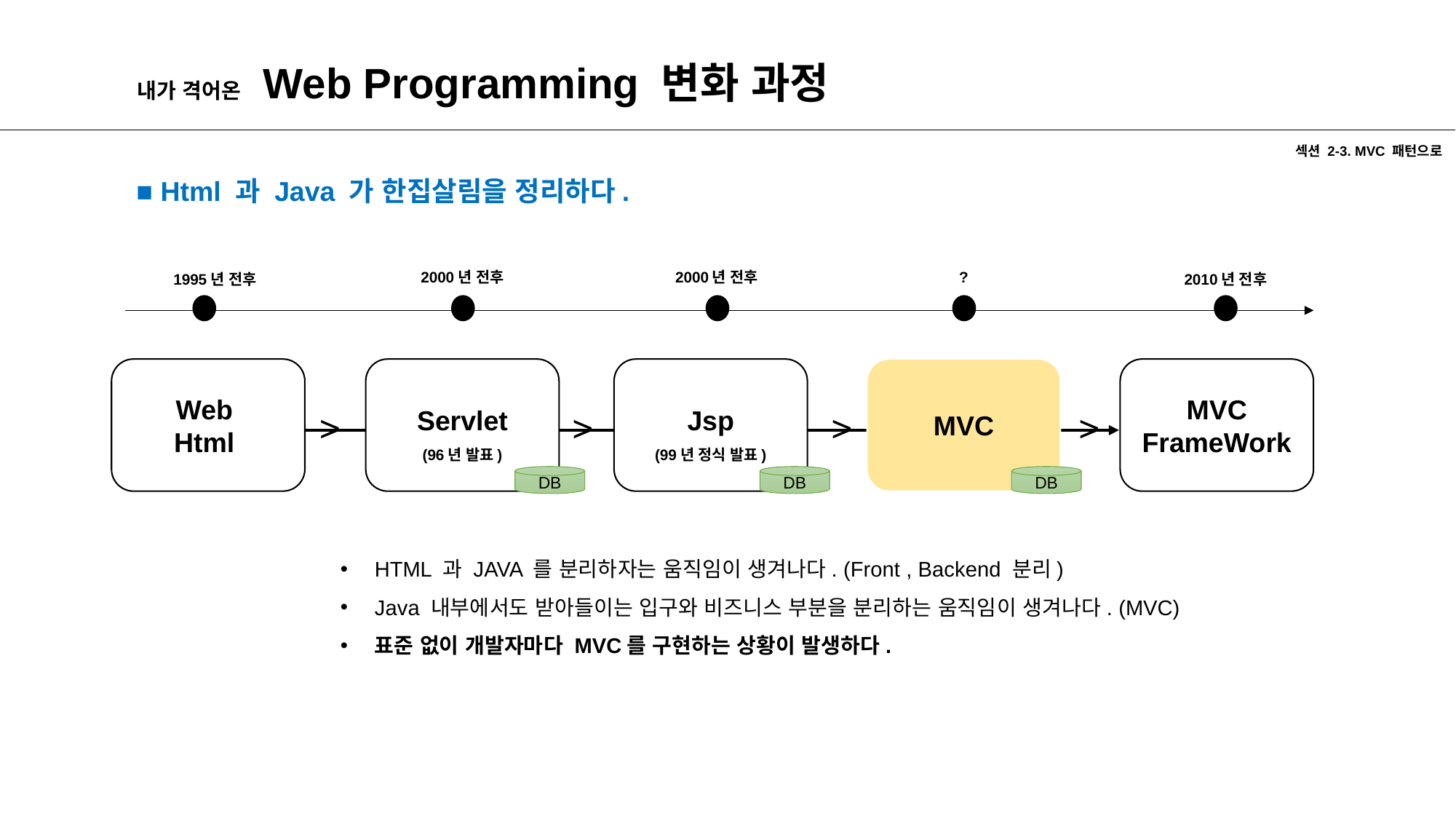

내가 격어온 Web Programming 변화 과정
섹션 2-3. MVC 패턴으로
■ Html 과 Java 가 한집살림을 정리하다.
?
2000년 전후
2000년 전후
1995년 전후
2010년 전후

Web
Html
Servlet
(96년 발표)
Jsp
(99년 정식 발표)
MVC
MVC
FrameWork
>
>
>
>
DB
DB
DB
HTML 과 JAVA 를 분리하자는 움직임이 생겨나다. (Front , Backend 분리)
Java 내부에서도 받아들이는 입구와 비즈니스 부분을 분리하는 움직임이 생겨나다. (MVC)
표준 없이 개발자마다 MVC를 구현하는 상황이 발생하다.